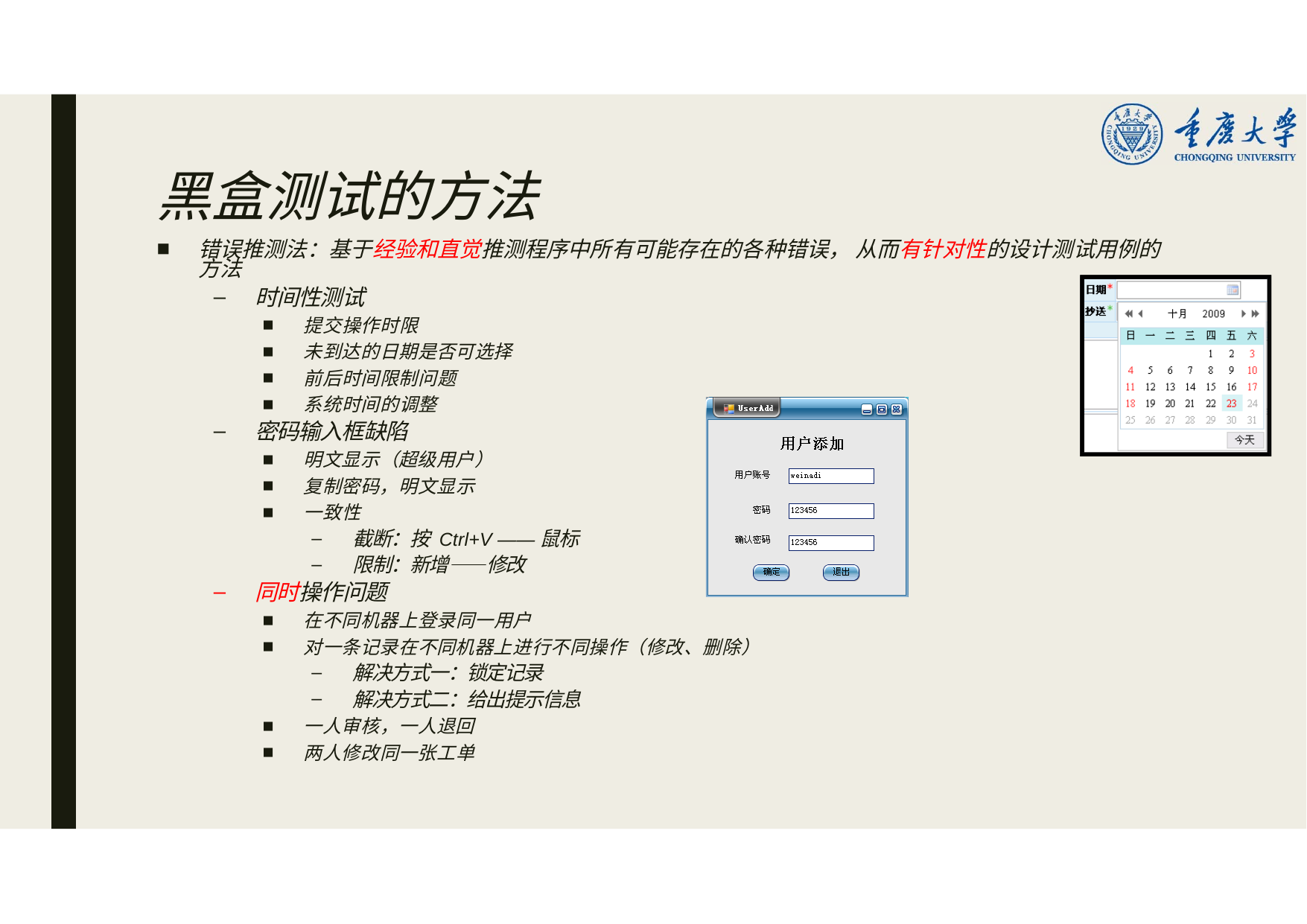

# 黑盒测试的方法
错误推测法：基于经验和直觉推测程序中所有可能存在的各种错误， 从而有针对性的设计测试用例的
方法
时间性测试
提交操作时限
未到达的日期是否可选择
前后时间限制问题
系统时间的调整
密码输入框缺陷

明文显示（超级用户）
复制密码，明文显示
一致性
截断：按 Ctrl+V ——鼠标
限制：新增——修改
同时操作问题
在不同机器上登录同一用户
对一条记录在不同机器上进行不同操作（修改、删除）
解决方式一：锁定记录
解决方式二：给出提示信息
一人审核，一人退回
两人修改同一张工单